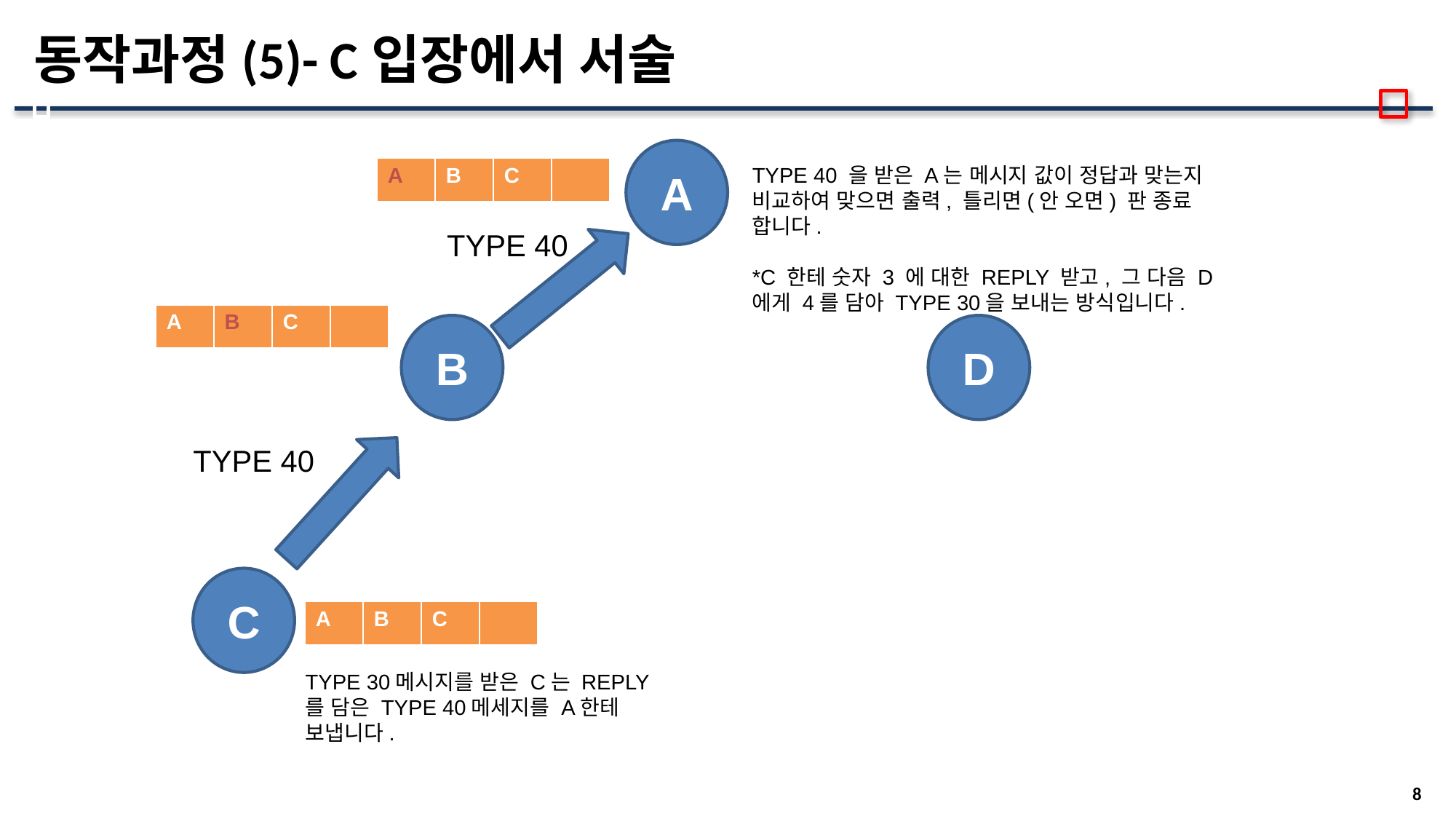

# 동작과정(5)- C입장에서 서술
A
TYPE 40 을 받은 A는 메시지 값이 정답과 맞는지 비교하여 맞으면 출력, 틀리면(안 오면) 판 종료 합니다.

*C 한테 숫자 3 에 대한 REPLY 받고, 그 다음 D 에게 4를 담아 TYPE 30을 보내는 방식입니다.
| A | B | C |  |
| --- | --- | --- | --- |

TYPE 40
| A | B | C |  |
| --- | --- | --- | --- |
B
D

TYPE 40
C
| A | B | C |  |
| --- | --- | --- | --- |
TYPE 30메시지를 받은 C는 REPLY 를 담은 TYPE 40메세지를 A한테 보냅니다.
8